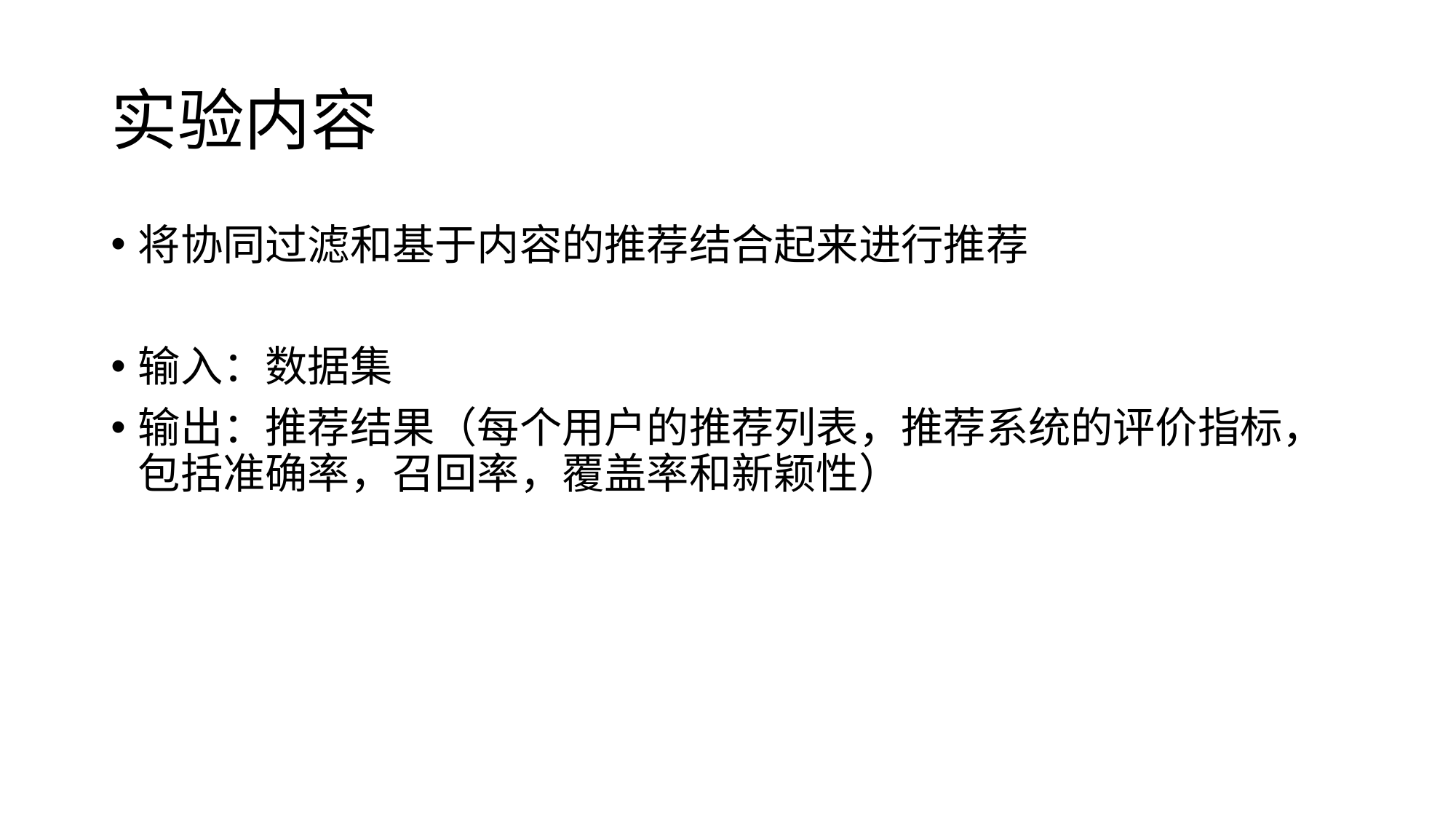

# 实验内容
将协同过滤和基于内容的推荐结合起来进行推荐

输入：数据集
输出：推荐结果（每个用户的推荐列表，推荐系统的评价指标，包括准确率，召回率，覆盖率和新颖性）